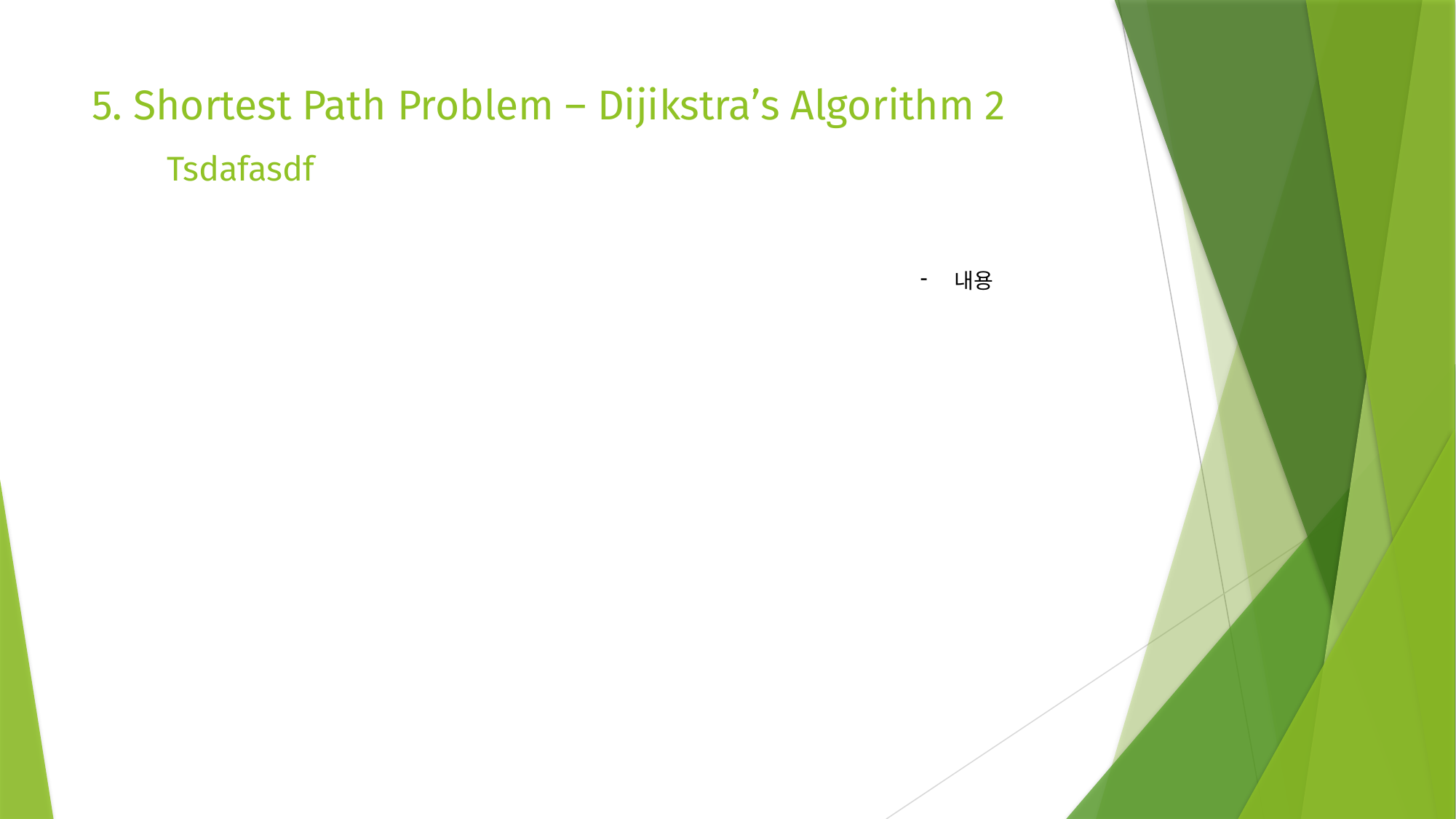

5. Shortest Path Problem – Dijikstra’s Algorithm 2
Tsdafasdf
내용